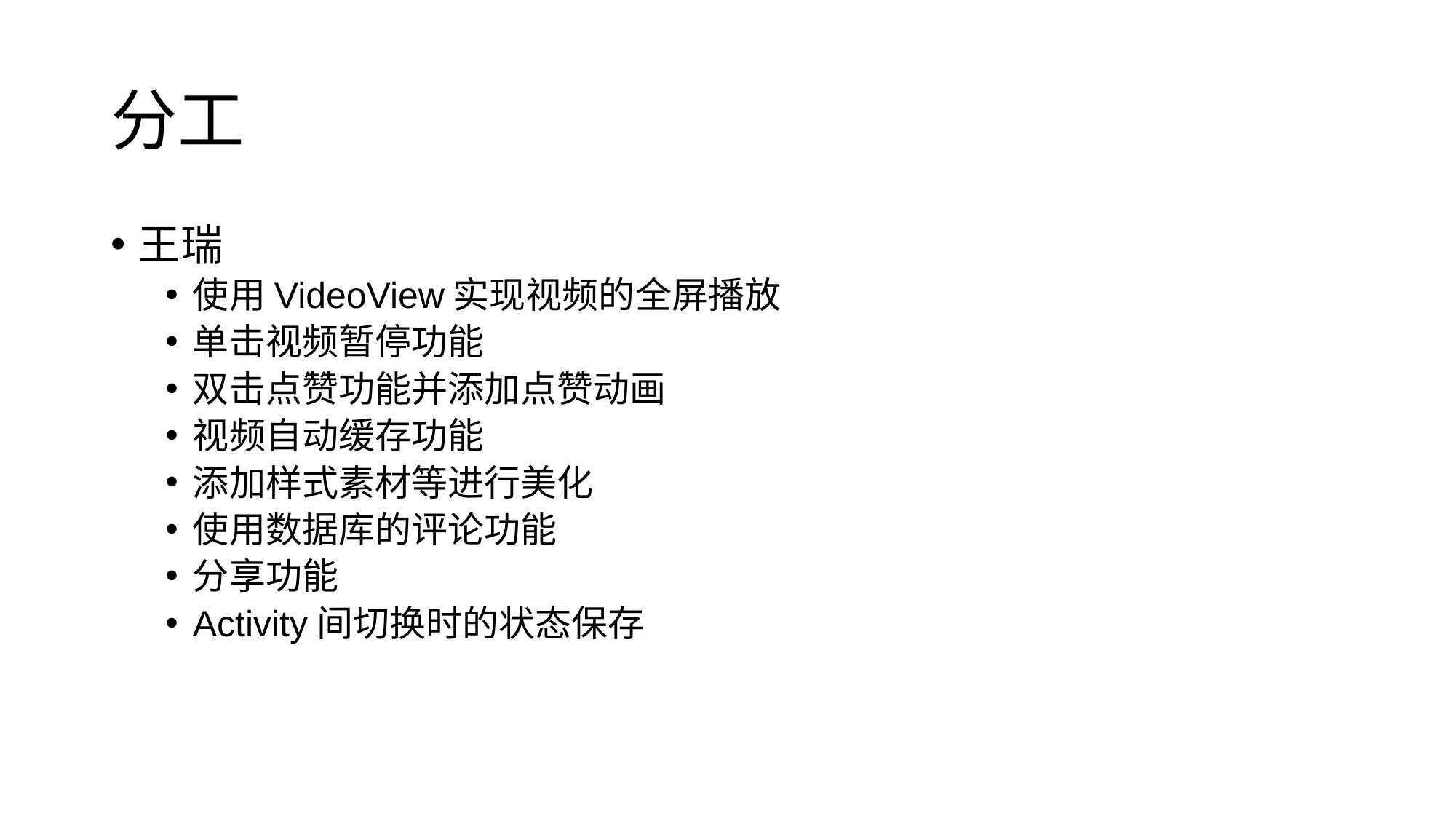

# 分工
王瑞
使用VideoView实现视频的全屏播放
单击视频暂停功能
双击点赞功能并添加点赞动画
视频自动缓存功能
添加样式素材等进行美化
使用数据库的评论功能
分享功能
Activity间切换时的状态保存